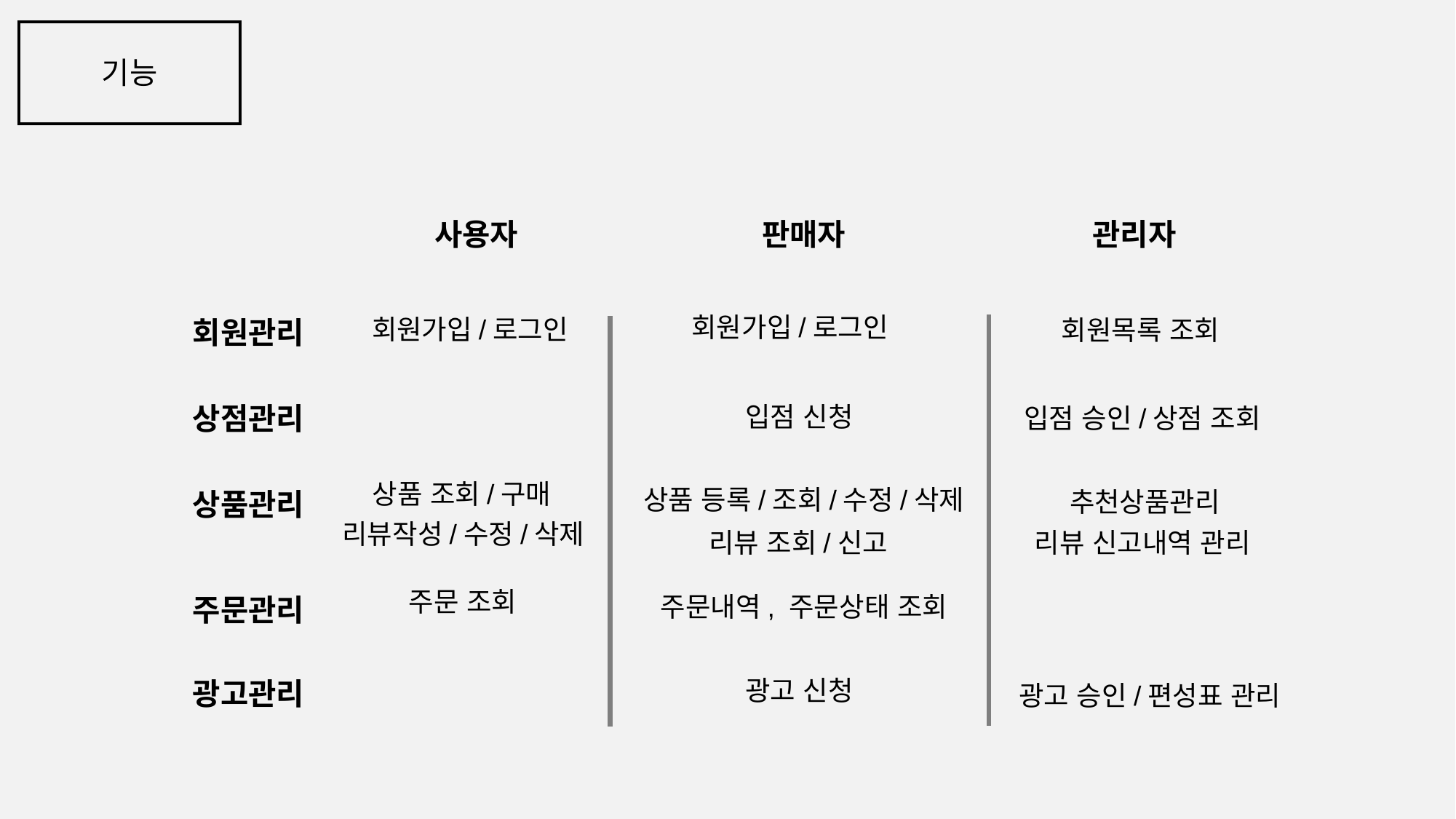

기능
사용자
판매자
관리자
회원가입/로그인
회원가입/로그인
회원목록 조회
회원관리
상점관리
입점 신청
입점 승인/상점 조회
상품 조회/구매
상품 등록/조회/수정/삭제
추천상품관리
상품관리
리뷰작성/수정/삭제
리뷰 조회/신고
리뷰 신고내역 관리
주문 조회
주문내역, 주문상태 조회
주문관리
광고 신청
광고관리
광고 승인/편성표 관리